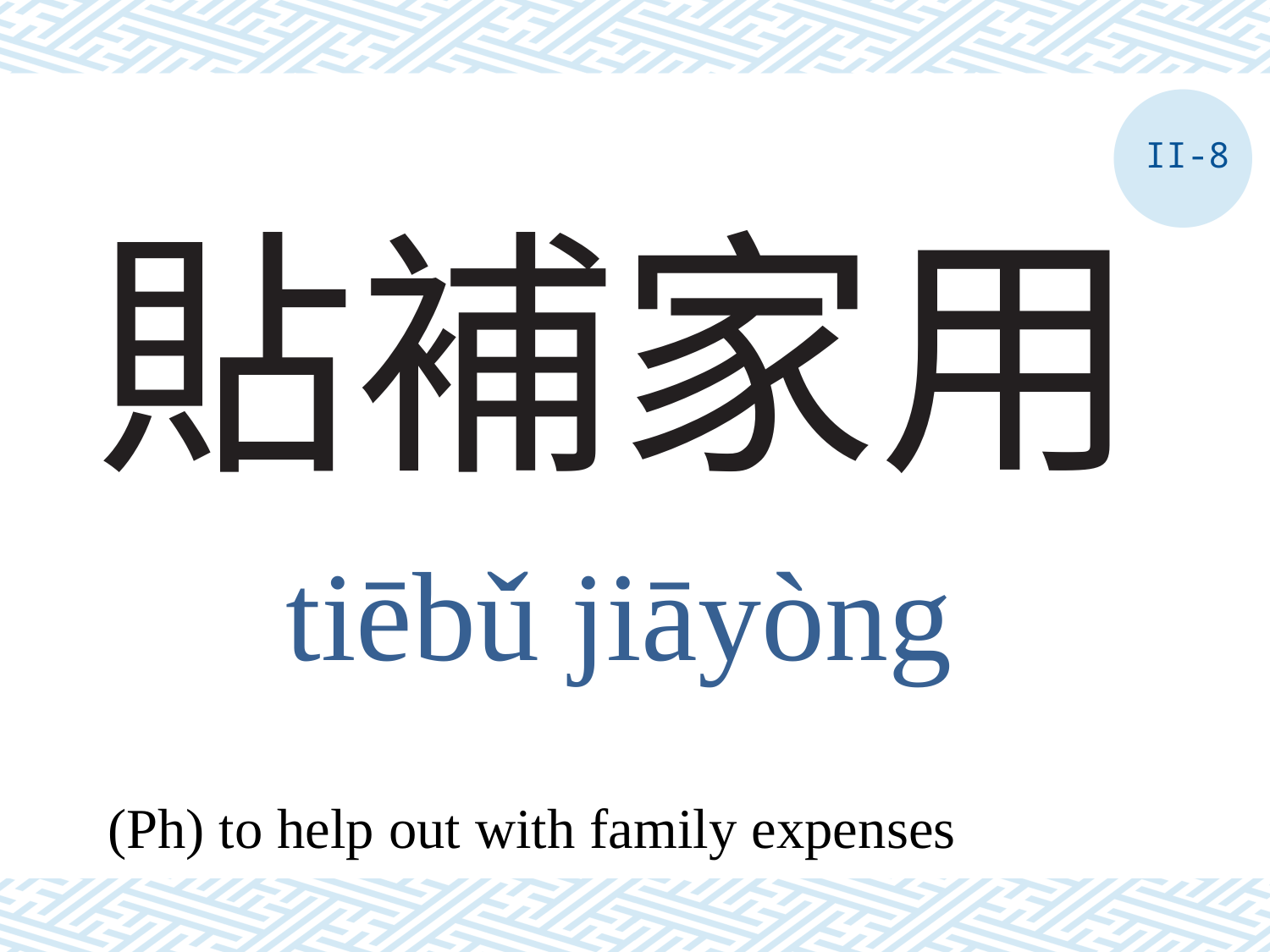

II-8

# 貼補家用
tiēbǔ jiāyòng
(Ph) to help out with family expenses